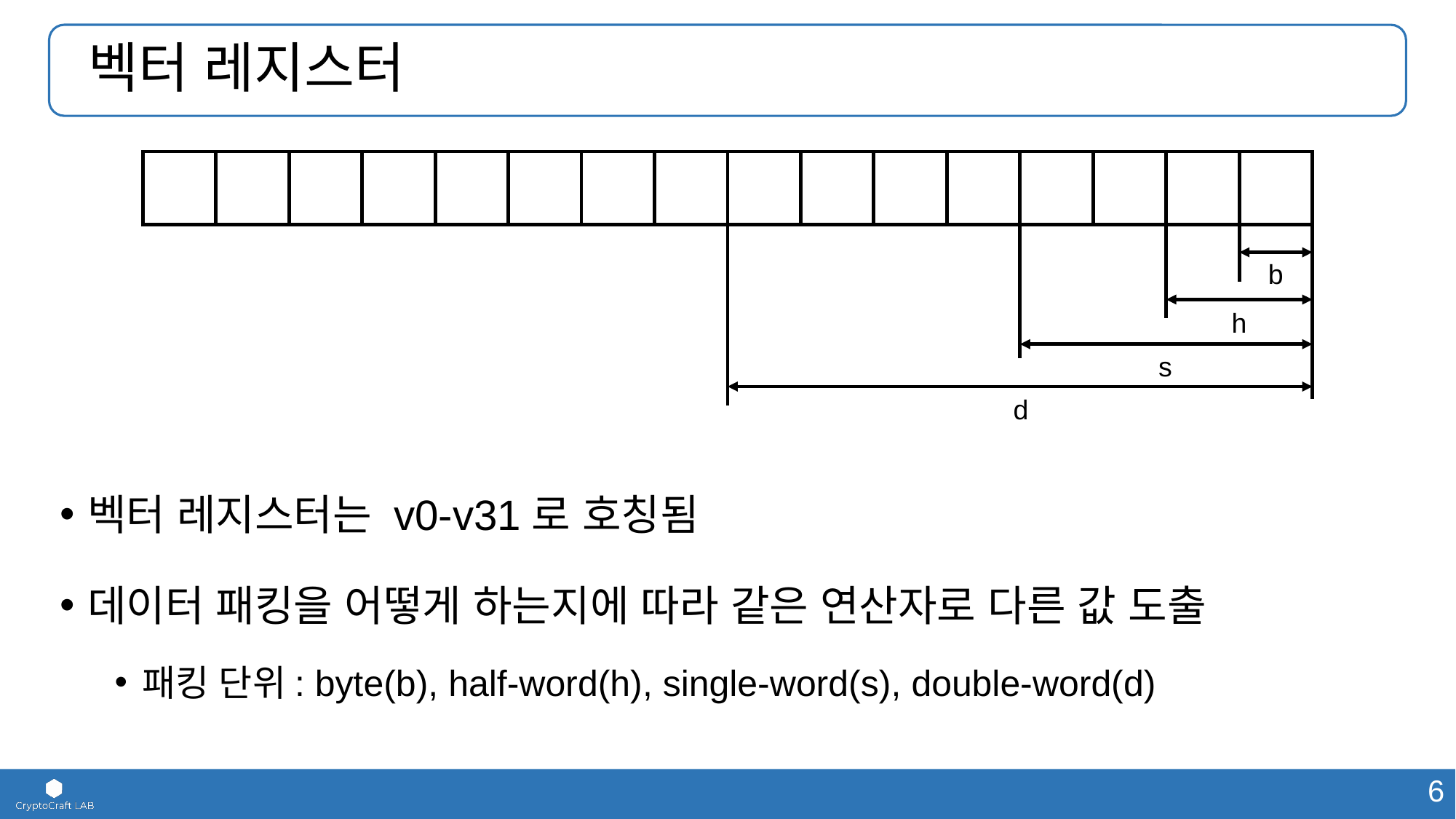

# 벡터 레지스터

b
h
s
d
벡터 레지스터는 v0-v31로 호칭됨
데이터 패킹을 어떻게 하는지에 따라 같은 연산자로 다른 값 도출
패킹 단위: byte(b), half-word(h), single-word(s), double-word(d)